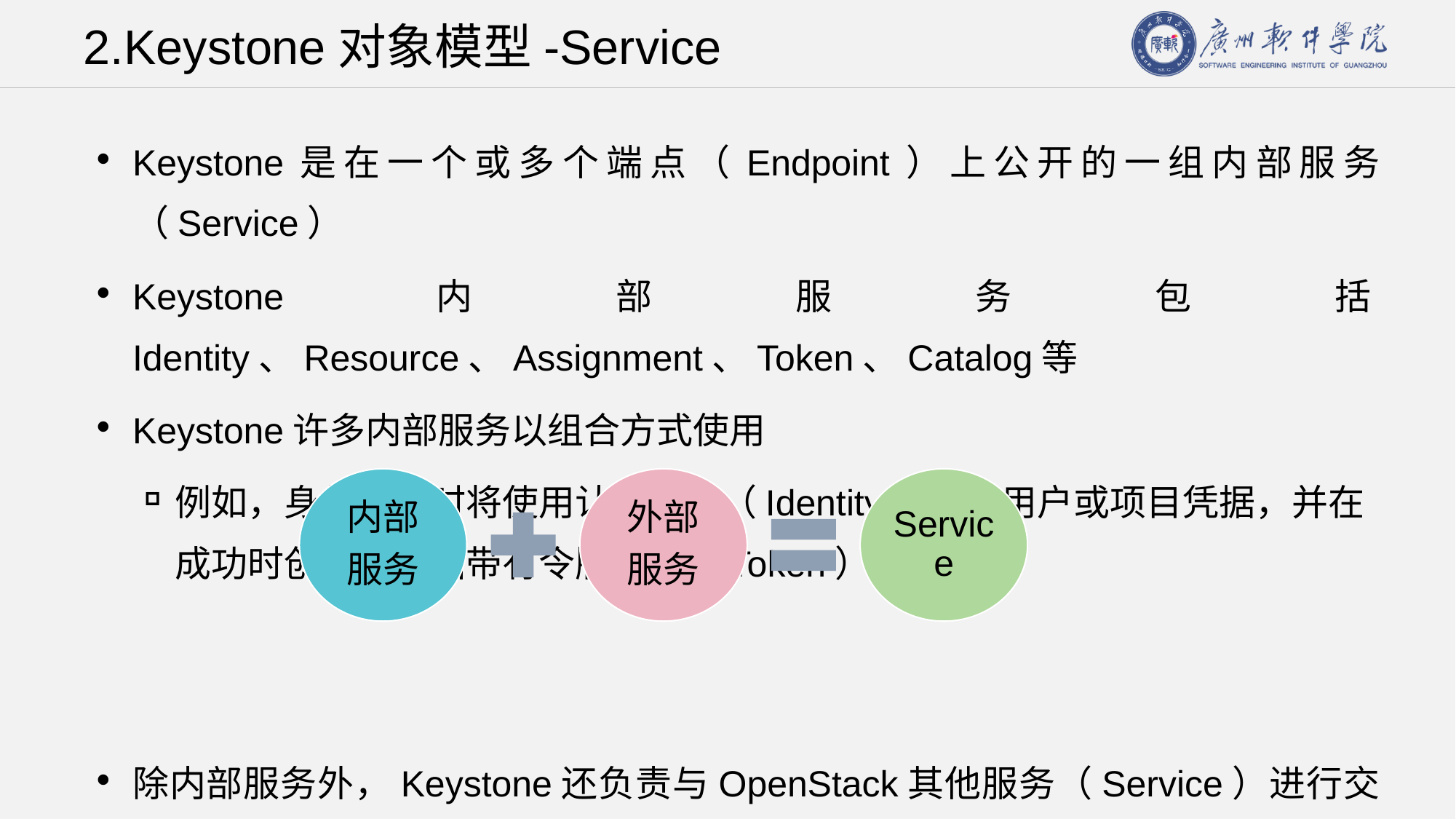

# 2.Keystone对象模型-Service
Keystone是在一个或多个端点（Endpoint）上公开的一组内部服务（Service）
Keystone内部服务包括Identity、Resource、Assignment、Token、Catalog等
Keystone许多内部服务以组合方式使用
例如，身份验证时将使用认证服务（Identity）验证用户或项目凭据，并在成功时创建并返回带有令牌服务（Token）的令牌

除内部服务外，Keystone还负责与OpenStack其他服务（Service）进行交互，例如计算，存储或镜像，提供一个或多个端点，用户可以通过这些端点访问资源并执行操作
内部
服务

外部
服务

Service